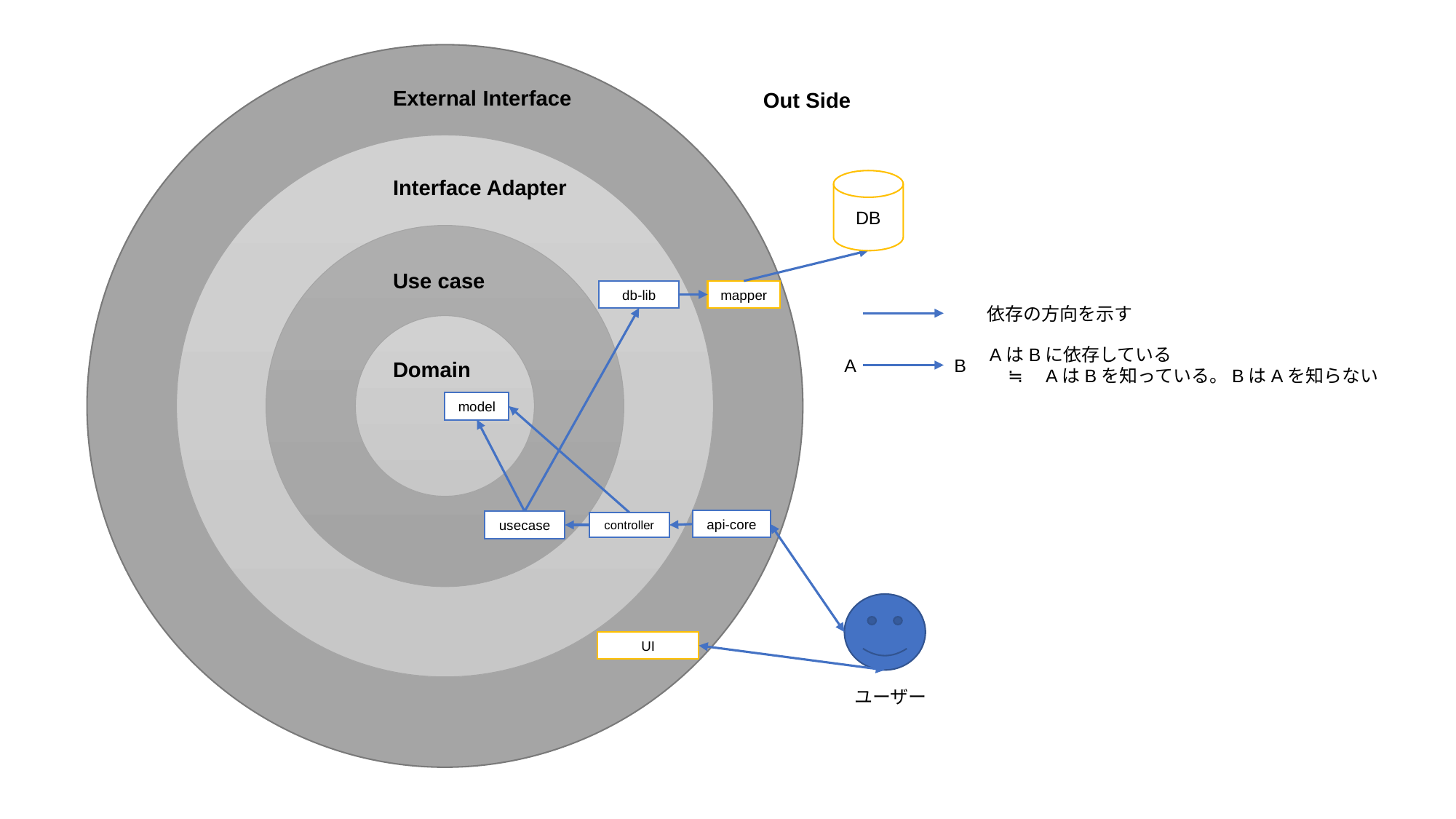

External Interface
Out Side

Interface Adapter
DB

Use case
mapper
db-lib
依存の方向を示す

AはBに依存している
　≒　AはBを知っている。BはAを知らない
A
B
Domain
model
api-core
usecase
controller

UI
ユーザー